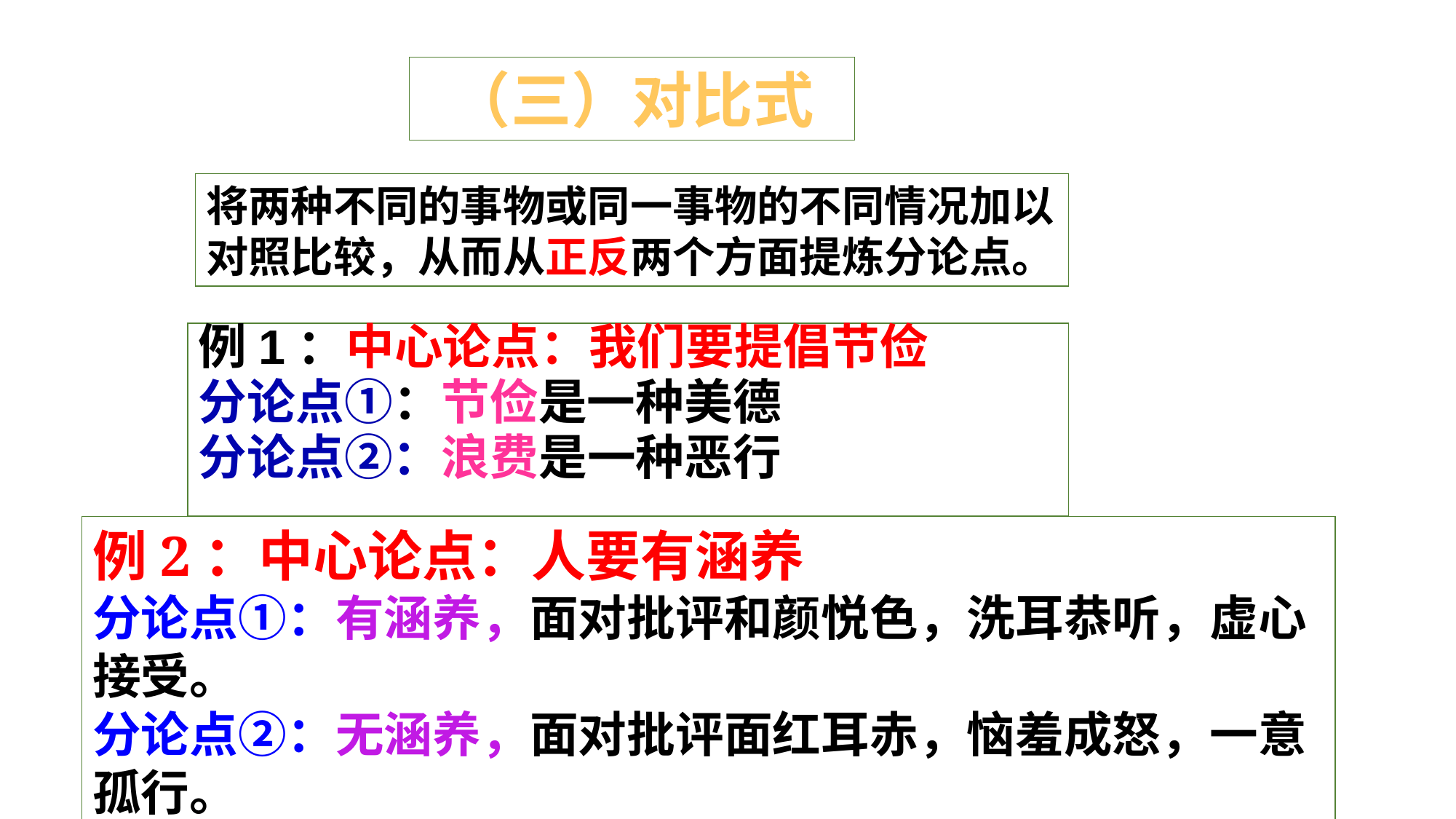

（三）对比式
将两种不同的事物或同一事物的不同情况加以对照比较，从而从正反两个方面提炼分论点。
例1：中心论点：我们要提倡节俭
分论点①：节俭是一种美德
分论点②：浪费是一种恶行
例2：中心论点：人要有涵养
分论点①：有涵养，面对批评和颜悦色，洗耳恭听，虚心接受。
分论点②：无涵养，面对批评面红耳赤，恼羞成怒，一意孤行。